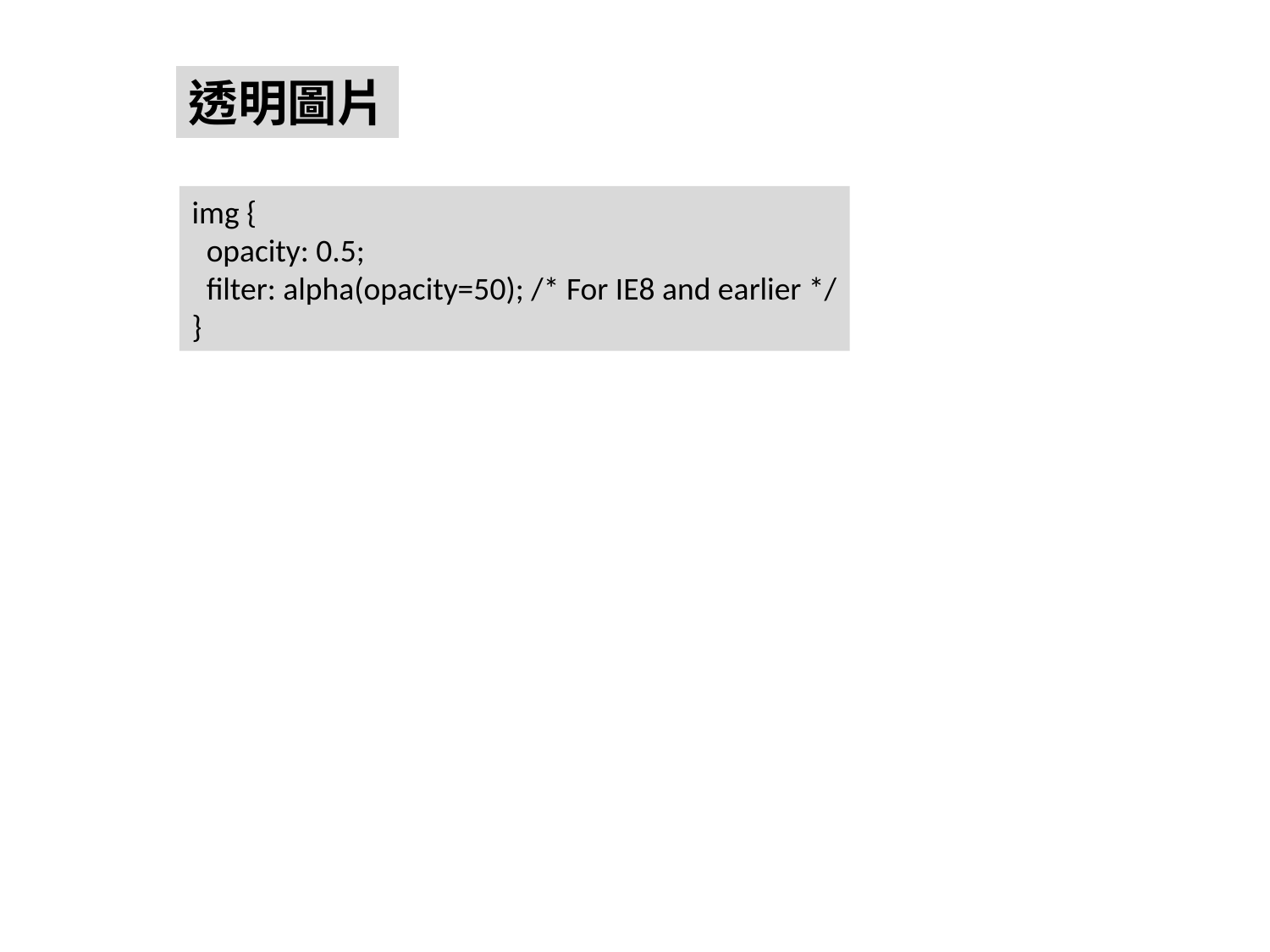

透明圖片
img {
  opacity: 0.5;
  filter: alpha(opacity=50); /* For IE8 and earlier */
}